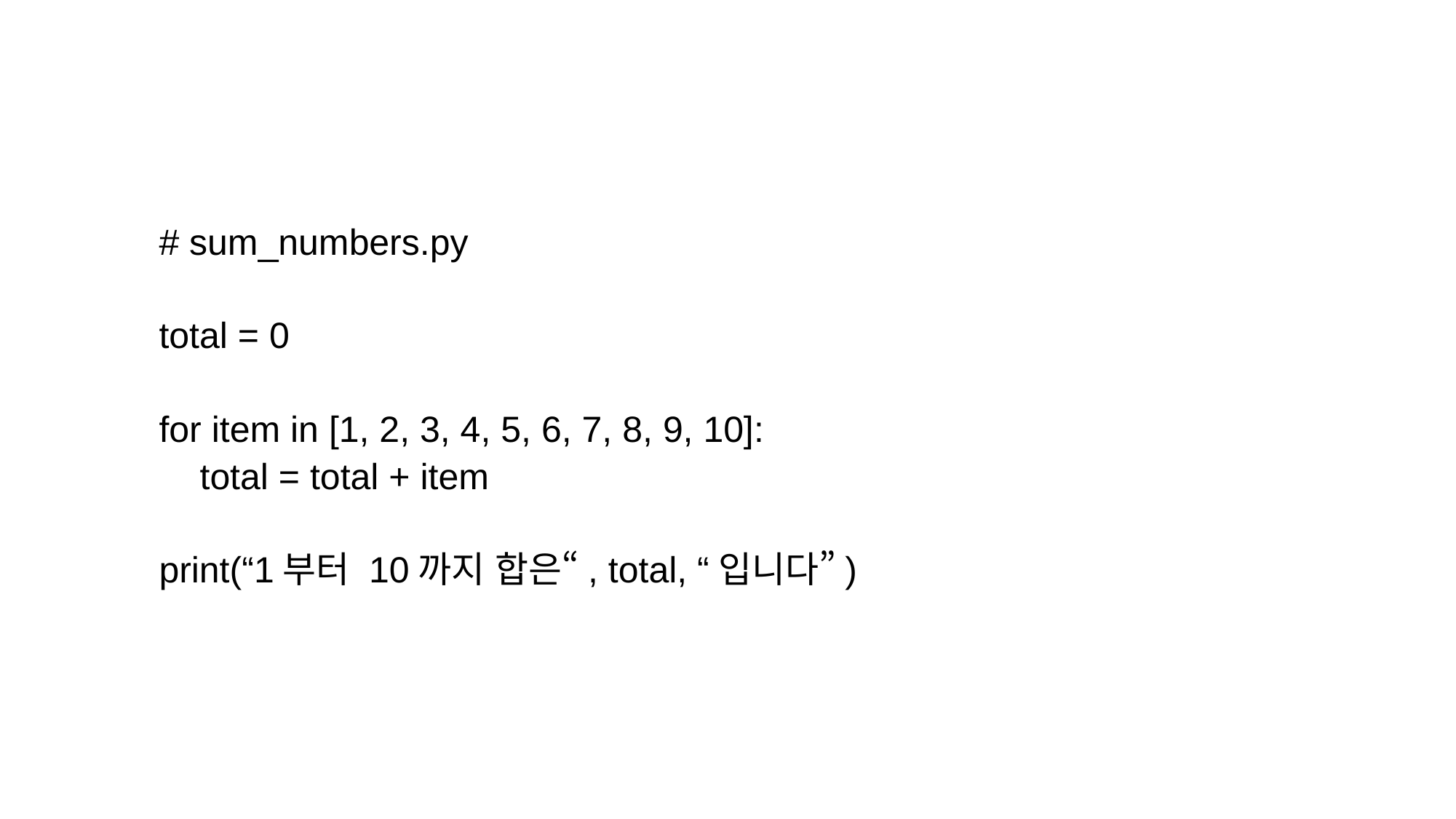

#
# sum_numbers.py

total = 0

for item in [1, 2, 3, 4, 5, 6, 7, 8, 9, 10]:
    total = total + item

print(“1부터 10까지 합은“, total, “입니다”)